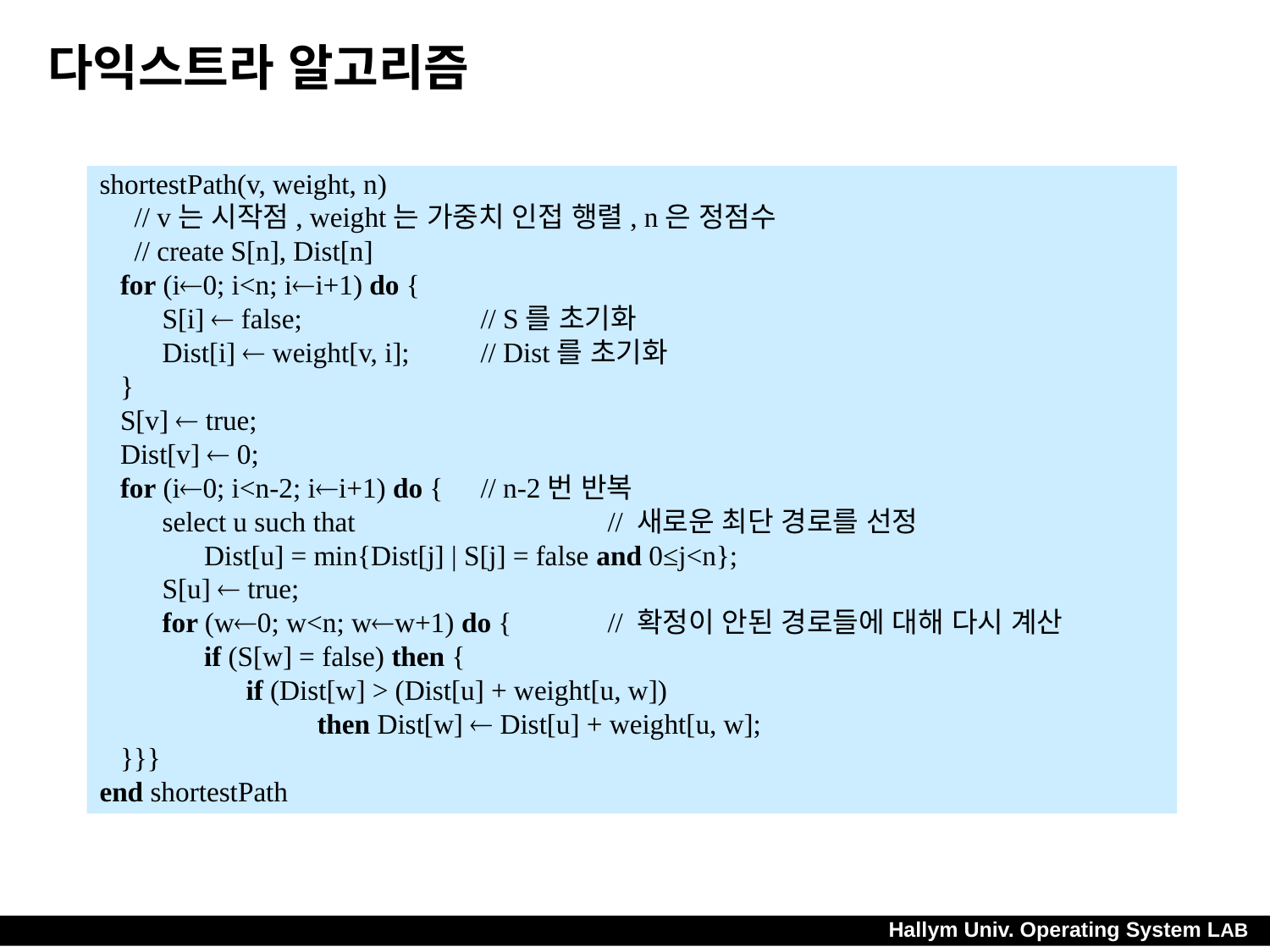

# 다익스트라 알고리즘
shortestPath(v, weight, n)
     // v는 시작점, weight는 가중치 인접 행렬, n은 정점수
     // create S[n], Dist[n]
   for (i←0; i<n; i←i+1) do {
         S[i] ← false;		// S를 초기화
         Dist[i] ← weight[v, i];	// Dist를 초기화
   }
   S[v] ← true;
   Dist[v] ← 0;
   for (i←0; i<n-2; i←i+1) do {	// n-2번 반복
         select u such that		// 새로운 최단 경로를 선정
               Dist[u] = min{Dist[j] | S[j] = false and 0≤j<n};
         S[u] ← true;
         for (w←0; w<n; w←w+1) do {	// 확정이 안된 경로들에 대해 다시 계산
               if (S[w] = false) then {
                     if (Dist[w] > (Dist[u] + weight[u, w])
            	             then Dist[w] ← Dist[u] + weight[u, w];
   }}}
end shortestPath